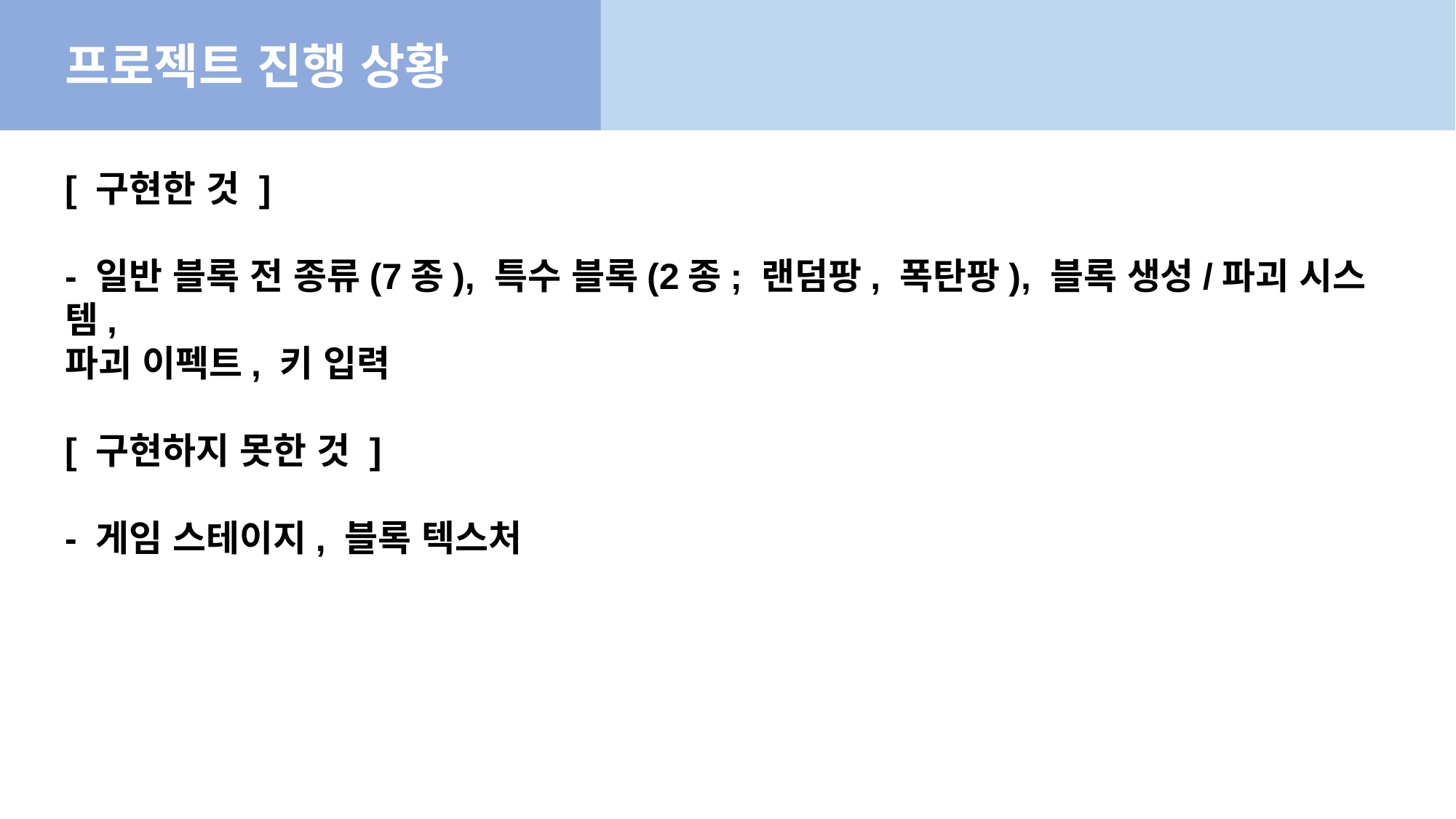

프로젝트 진행 상황
[ 구현한 것 ]

- 일반 블록 전 종류(7종), 특수 블록(2종; 랜덤팡, 폭탄팡), 블록 생성/파괴 시스템,
파괴 이펙트, 키 입력

[ 구현하지 못한 것 ]

- 게임 스테이지, 블록 텍스처